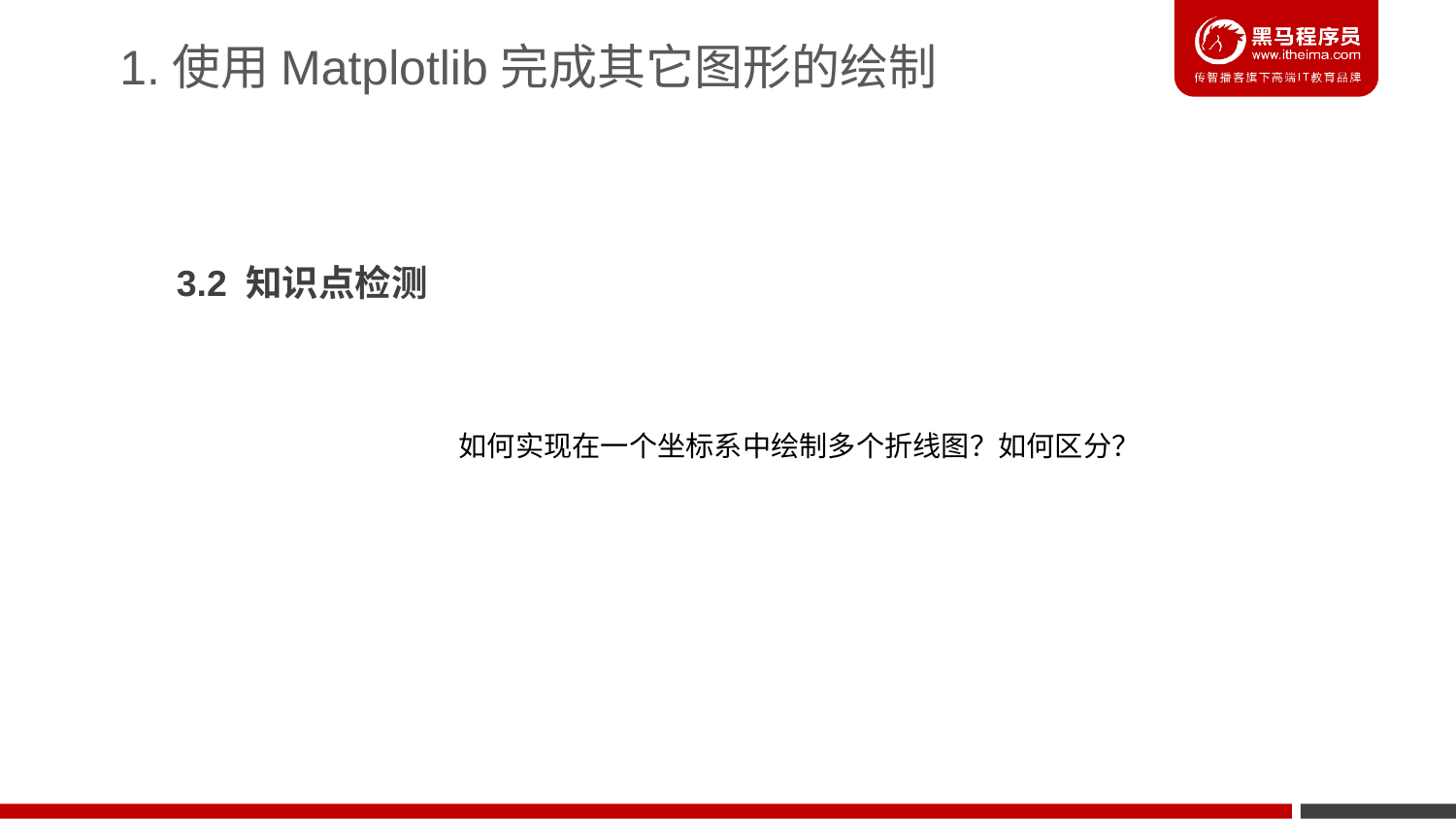

1.使用Matplotlib完成其它图形的绘制
3.2 知识点检测
如何实现在一个坐标系中绘制多个折线图？如何区分？